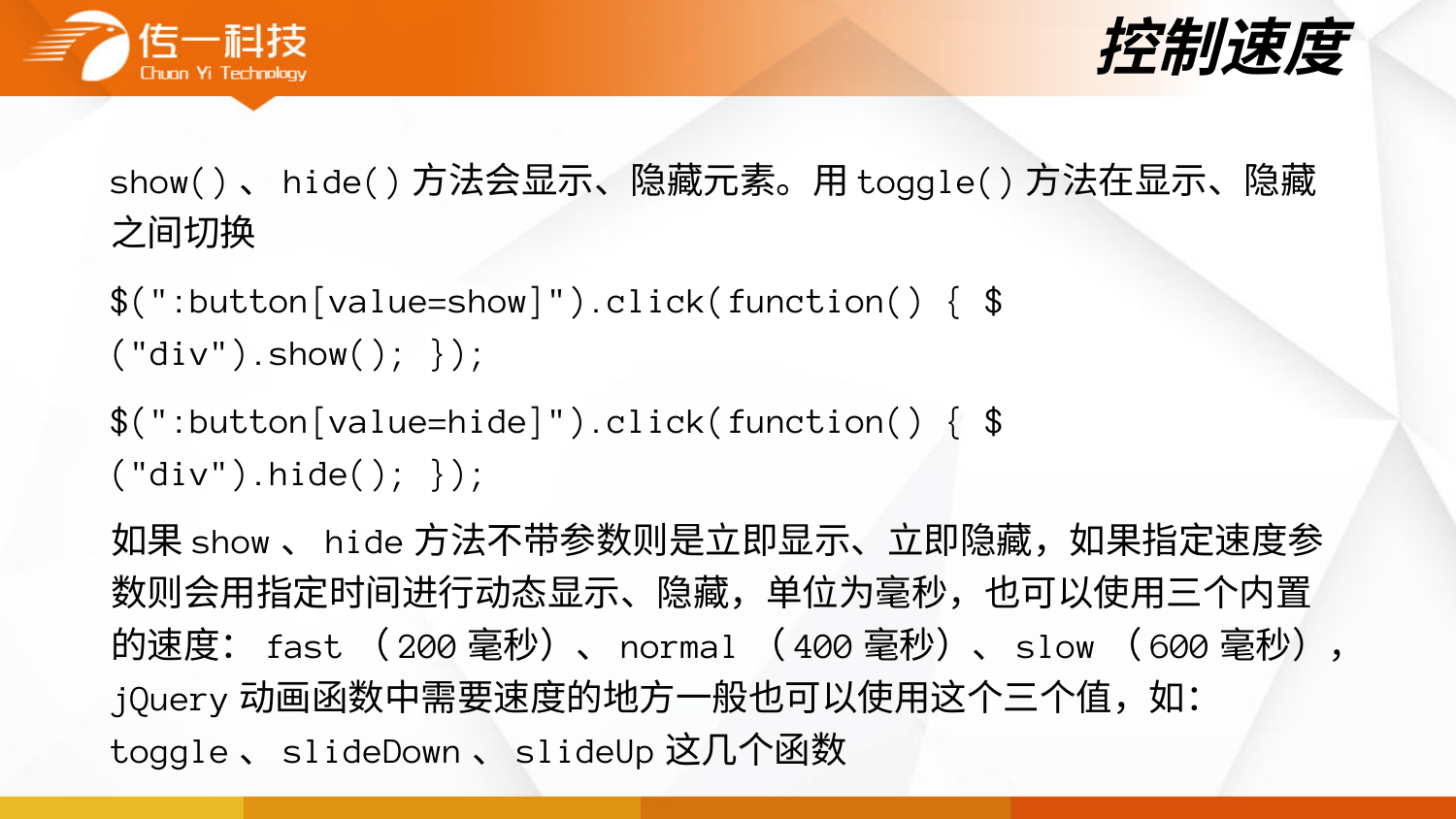

# 控制速度
show()、hide()方法会显示、隐藏元素。用toggle()方法在显示、隐藏之间切换
$(":button[value=show]").click(function() { $("div").show(); });
$(":button[value=hide]").click(function() { $("div").hide(); });
如果show、hide方法不带参数则是立即显示、立即隐藏，如果指定速度参数则会用指定时间进行动态显示、隐藏，单位为毫秒，也可以使用三个内置的速度：fast（200毫秒）、normal（400毫秒）、slow（600毫秒），jQuery动画函数中需要速度的地方一般也可以使用这个三个值，如：toggle、slideDown、slideUp这几个函数